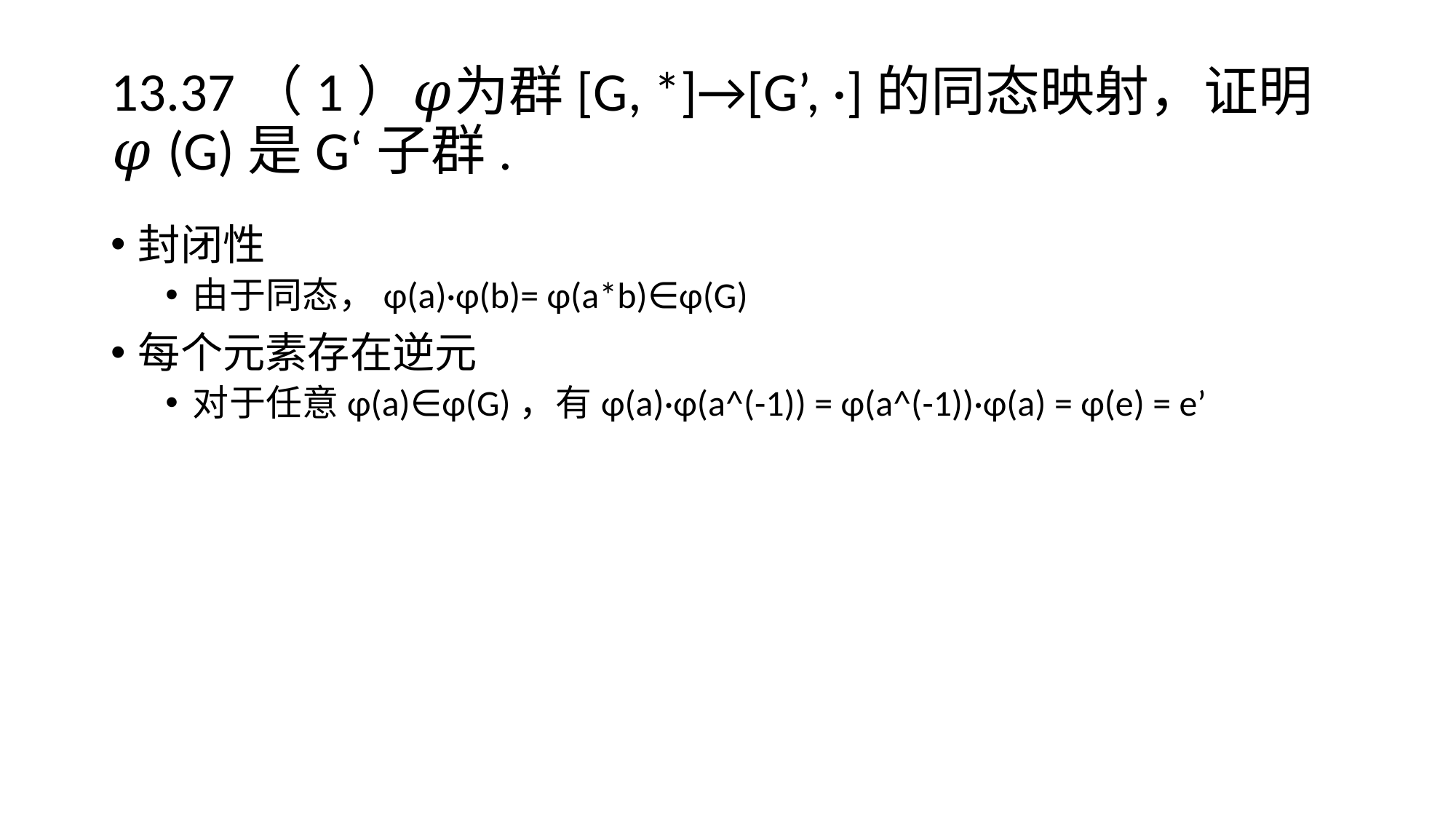

# 13.37（1）𝜑为群[G, *]→[G’, ·]的同态映射，证明𝜑(G)是G‘子群.
封闭性
由于同态，φ(a)·φ(b)= φ(a*b)∈φ(G)
每个元素存在逆元
对于任意φ(a)∈φ(G)，有φ(a)·φ(a^(-1)) = φ(a^(-1))·φ(a) = φ(e) = e’